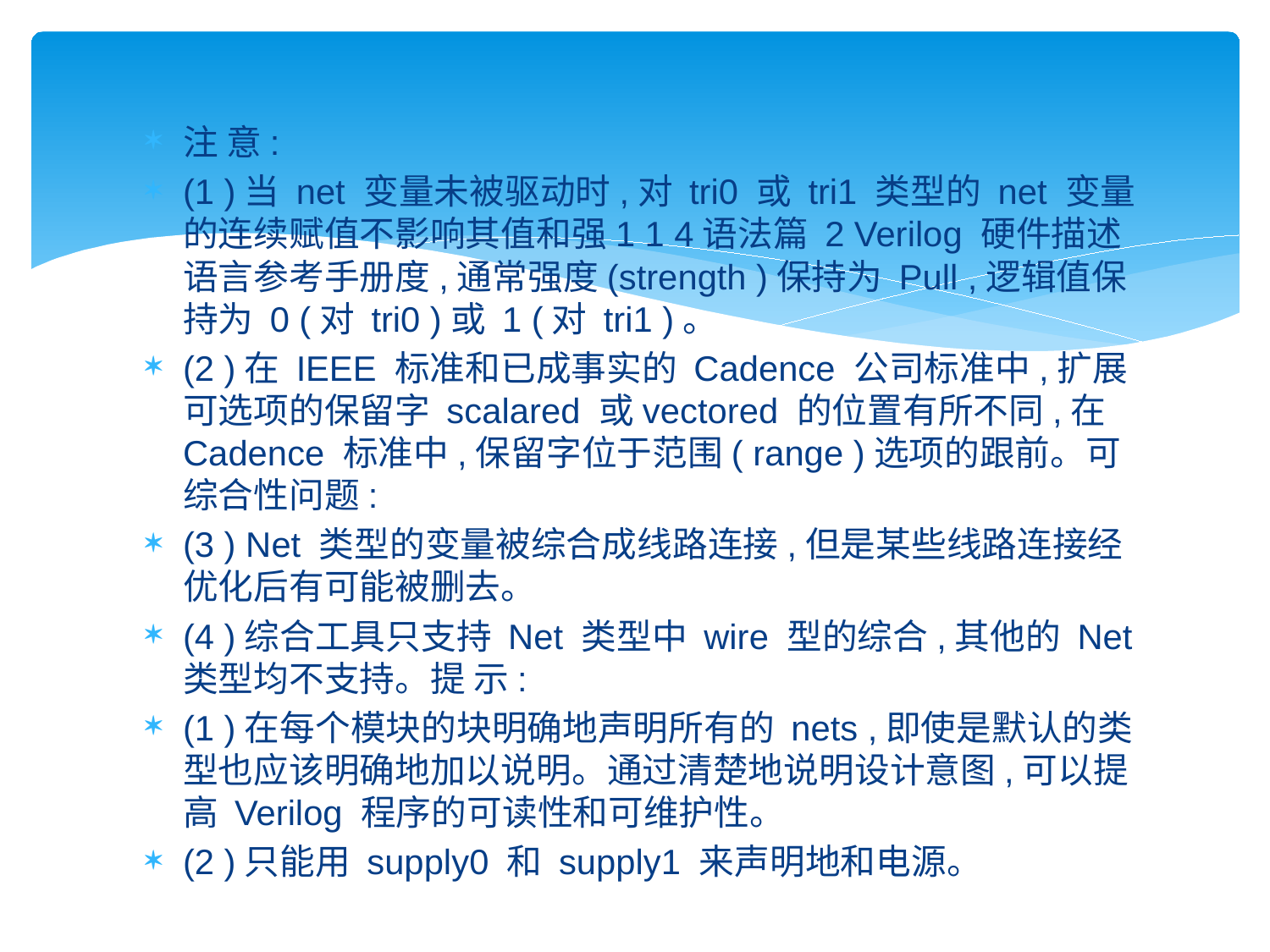

#
注 意:
(1 )当 net 变量未被驱动时,对 tri0 或 tri1 类型的 net 变量的连续赋值不影响其值和强1 1 4语法篇 2 Verilog 硬件描述语言参考手册度,通常强度(strength )保持为 Pull ,逻辑值保持为 0 (对 tri0 )或 1 (对 tri1 )。
(2 )在 IEEE 标准和已成事实的 Cadence 公司标准中,扩展可选项的保留字 scalared 或vectored 的位置有所不同,在 Cadence 标准中,保留字位于范围( range )选项的跟前。可综合性问题:
(3 ) Net 类型的变量被综合成线路连接,但是某些线路连接经优化后有可能被删去。
(4 )综合工具只支持 Net 类型中 wire 型的综合,其他的 Net 类型均不支持。提 示:
(1 )在每个模块的块明确地声明所有的 nets ,即使是默认的类型也应该明确地加以说明。通过清楚地说明设计意图,可以提高 Verilog 程序的可读性和可维护性。
(2 )只能用 supply0 和 supply1 来声明地和电源。